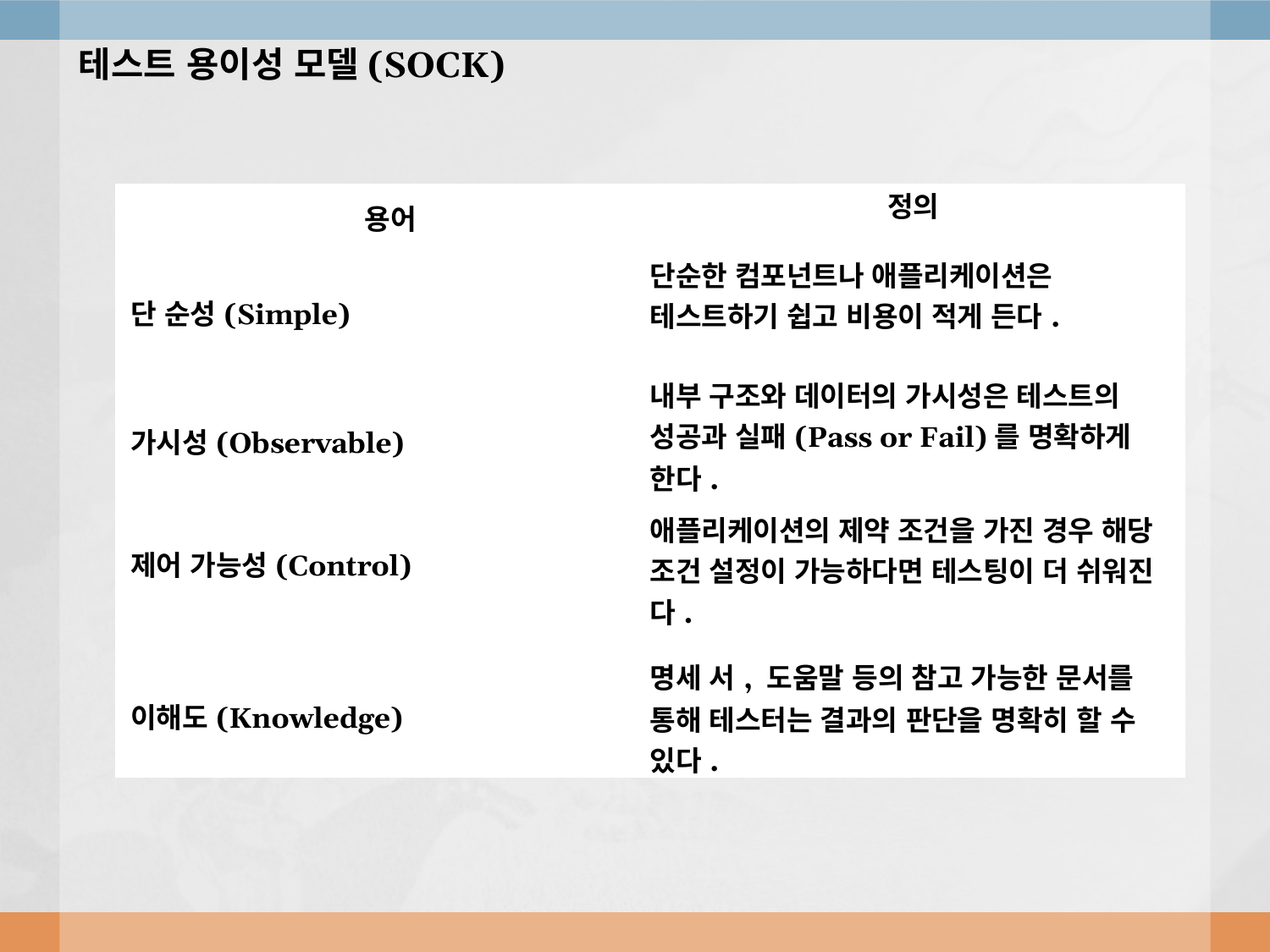

테스트 용이성 모델(SOCK)
| 용어 | 정의 |
| --- | --- |
| 단 순성(Simple) | 단순한 컴포넌트나 애플리케이션은 테스트하기 쉽고 비용이 적게 든다. |
| 가시성(Observable) | 내부 구조와 데이터의 가시성은 테스트의 성공과 실패(Pass or Fail)를 명확하게 한다. |
| 제어 가능성(Control) | 애플리케이션의 제약 조건을 가진 경우 해당 조건 설정이 가능하다면 테스팅이 더 쉬워진다. |
| 이해도(Knowledge) | 명세 서, 도움말 등의 참고 가능한 문서를 통해 테스터는 결과의 판단을 명확히 할 수 있다. |